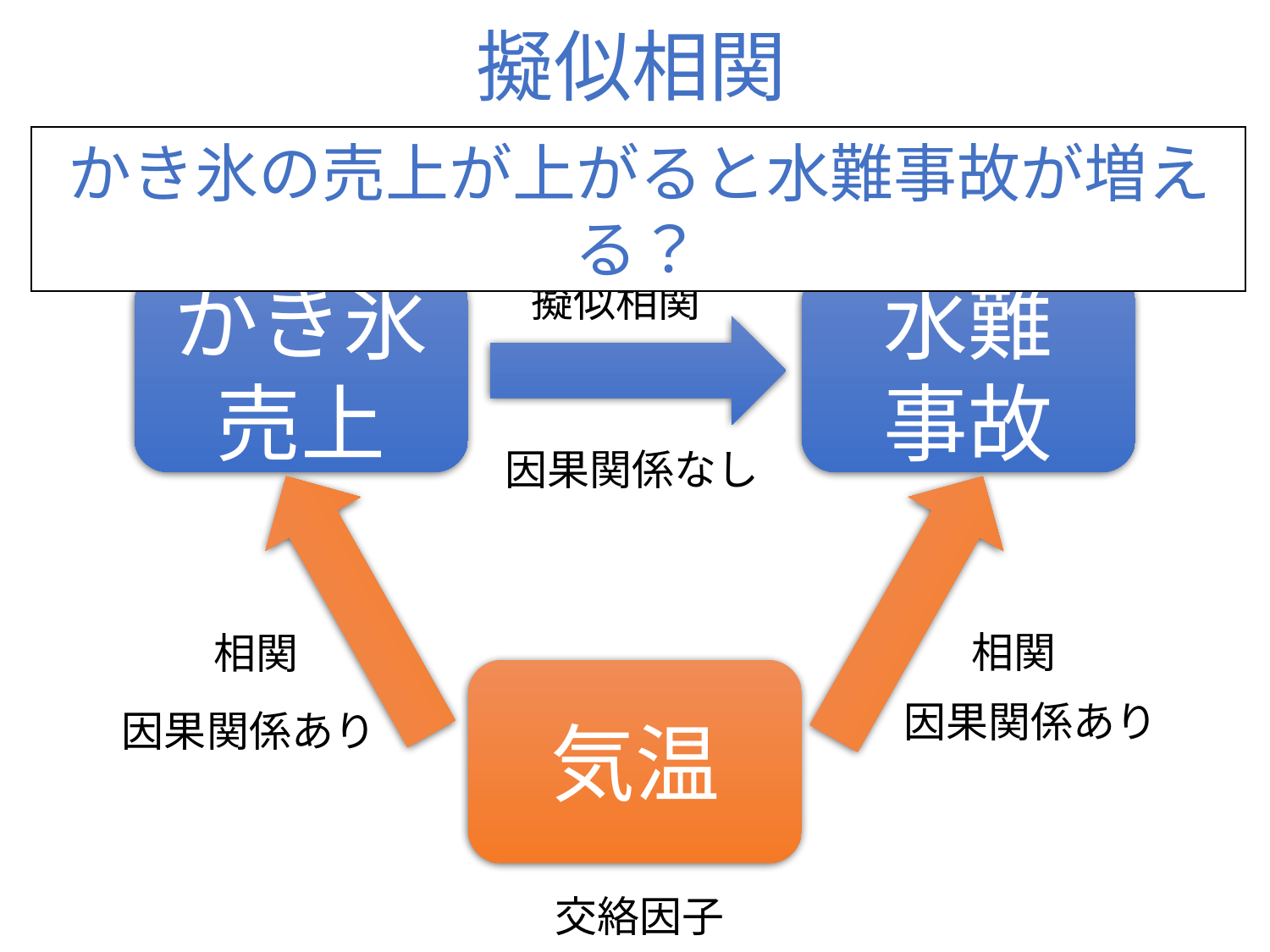

擬似相関
かき氷の売上が上がると水難事故が増える？
かき氷売上
擬似相関
水難
事故

因果関係なし

相関
相関
気温
因果関係あり
因果関係あり
交絡因子